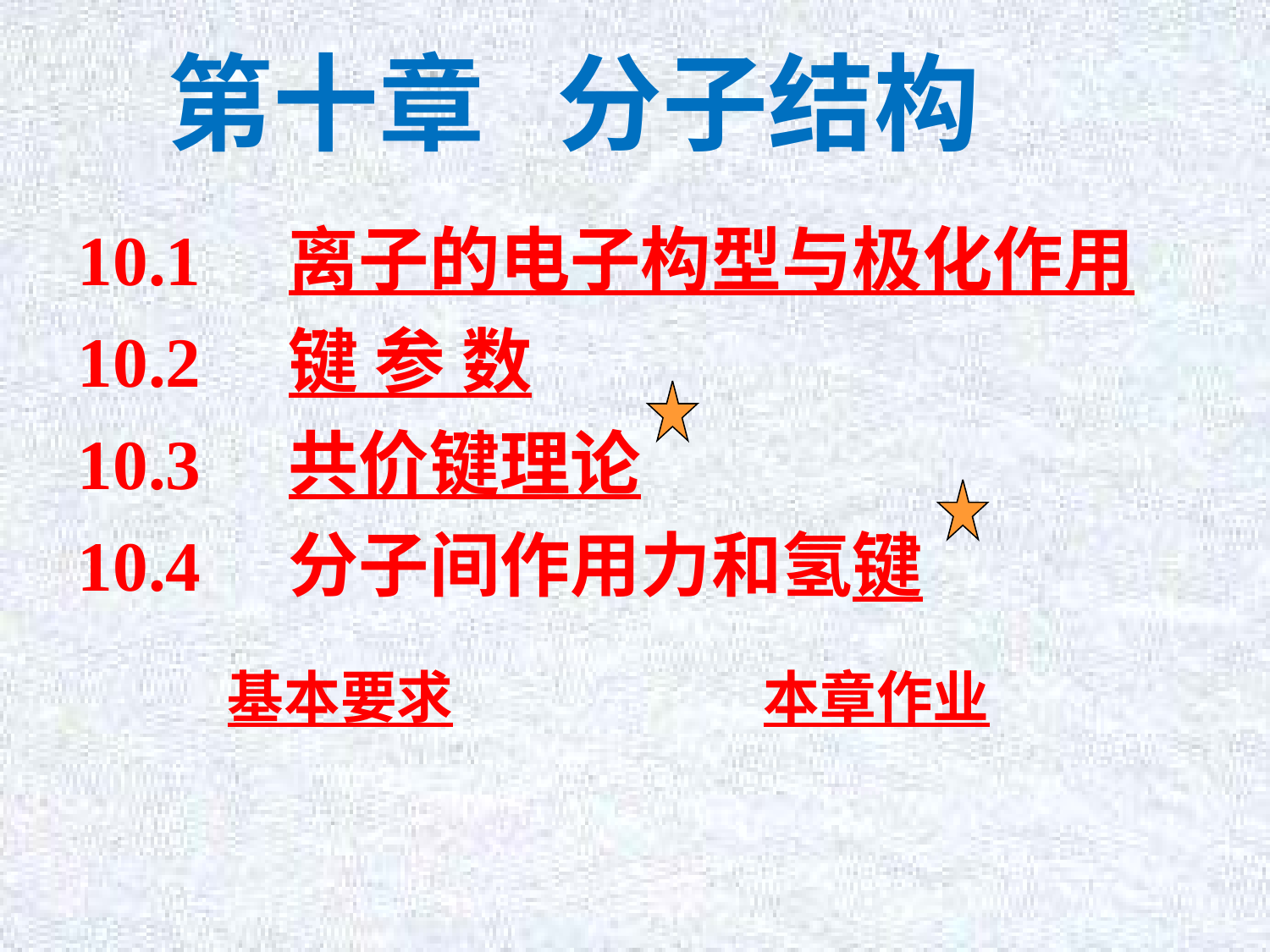

第十章   分子结构
10.1    离子的电子构型与极化作用
10.2    键 参 数
10.3    共价键理论
10.4    分子间作用力和氢键

基本要求                        本章作业